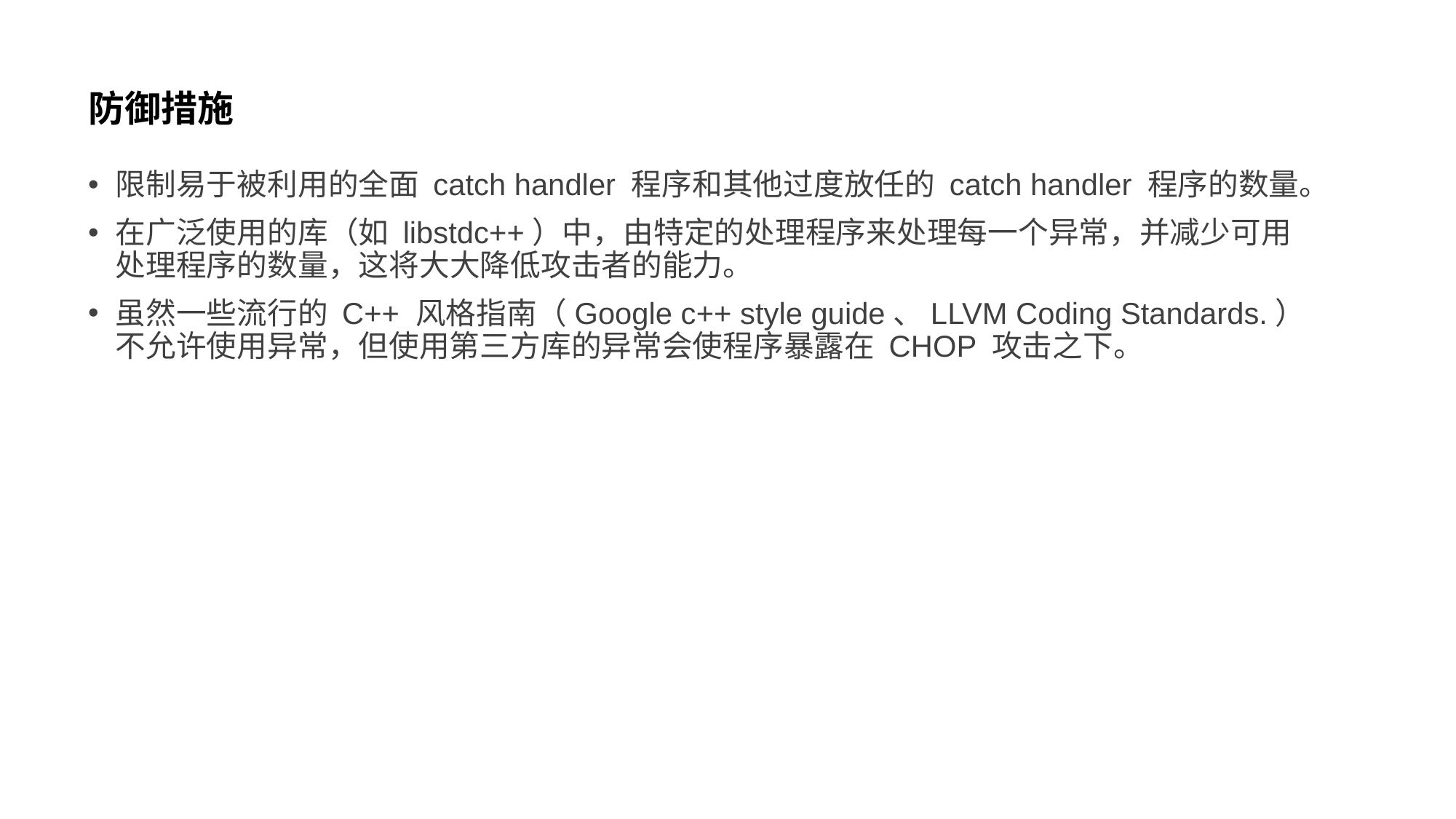

# 防御措施
限制易于被利用的全面 catch handler 程序和其他过度放任的 catch handler 程序的数量。
在广泛使用的库（如 libstdc++）中，由特定的处理程序来处理每一个异常，并减少可用处理程序的数量，这将大大降低攻击者的能力。
虽然一些流行的 C++ 风格指南（Google c++ style guide、LLVM Coding Standards.）不允许使用异常，但使用第三方库的异常会使程序暴露在 CHOP 攻击之下。